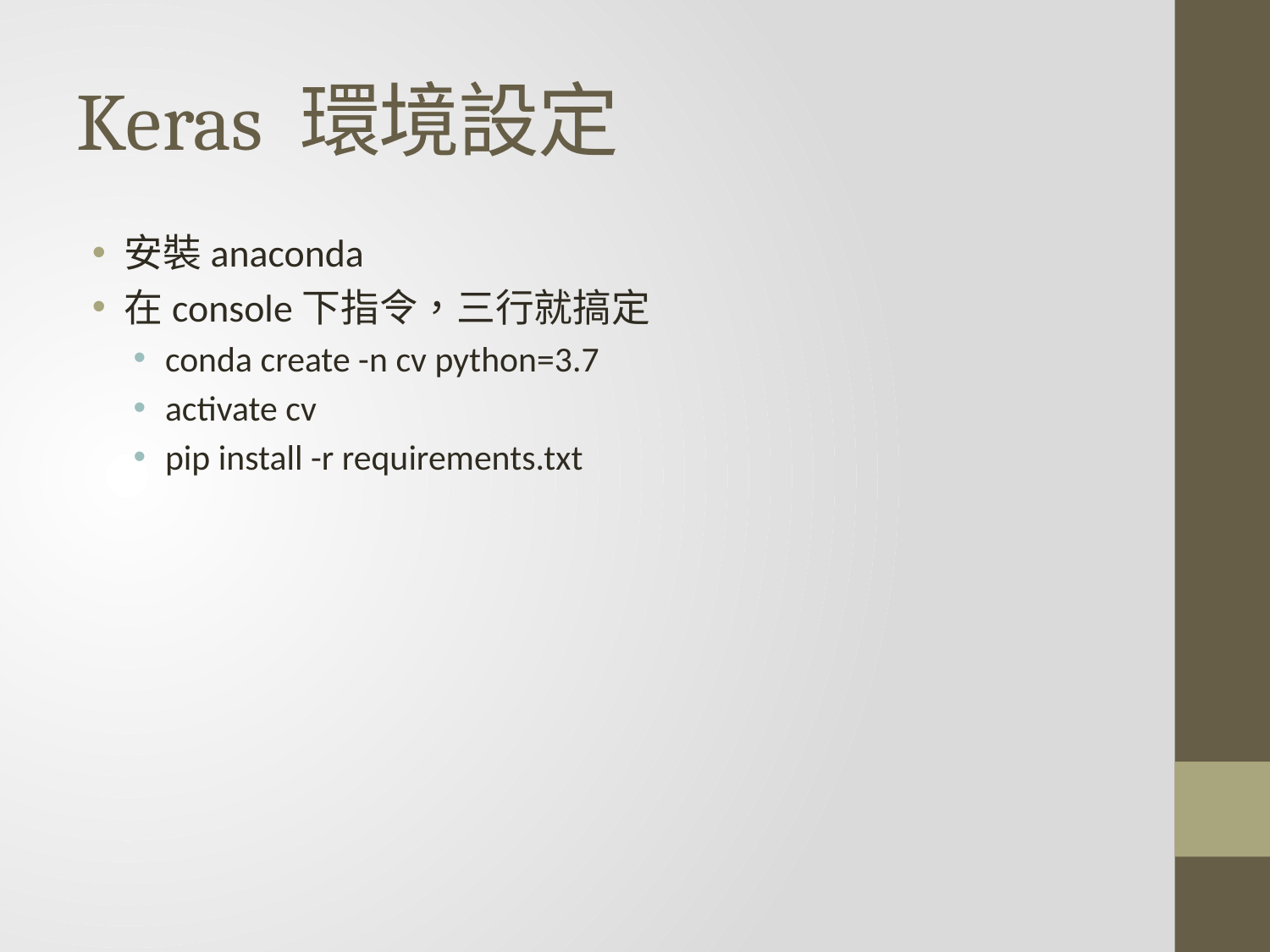

# Keras 環境設定
安裝anaconda
在console下指令，三行就搞定
conda create -n cv python=3.7
activate cv
pip install -r requirements.txt